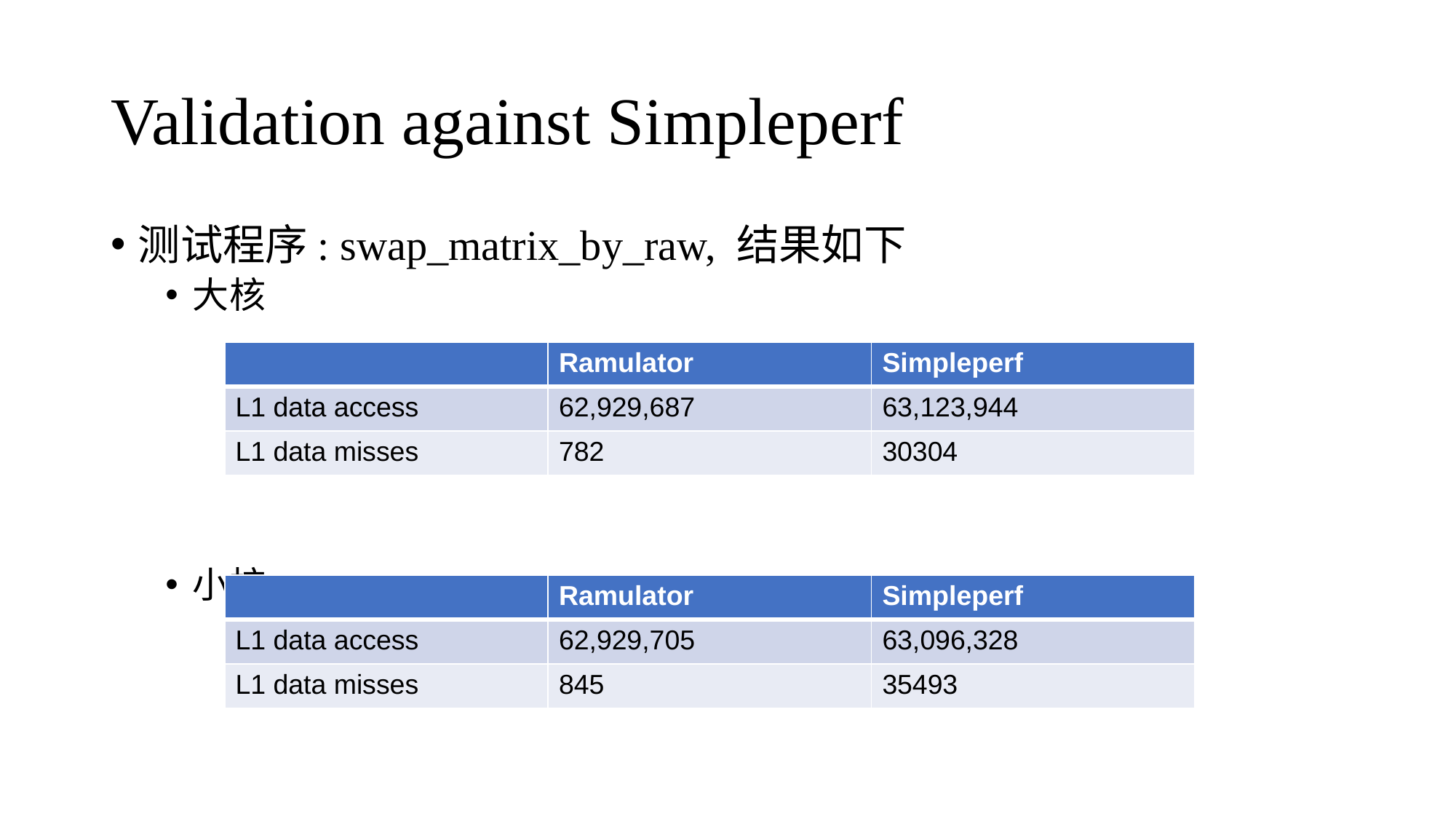

# Validation against Simpleperf
测试程序: swap_matrix_by_raw, 结果如下
大核

小核

|  | Ramulator | Simpleperf |
| --- | --- | --- |
| L1 data access | 62,929,687 | 63,123,944 |
| L1 data misses | 782 | 30304 |
|  | Ramulator | Simpleperf |
| --- | --- | --- |
| L1 data access | 62,929,705 | 63,096,328 |
| L1 data misses | 845 | 35493 |